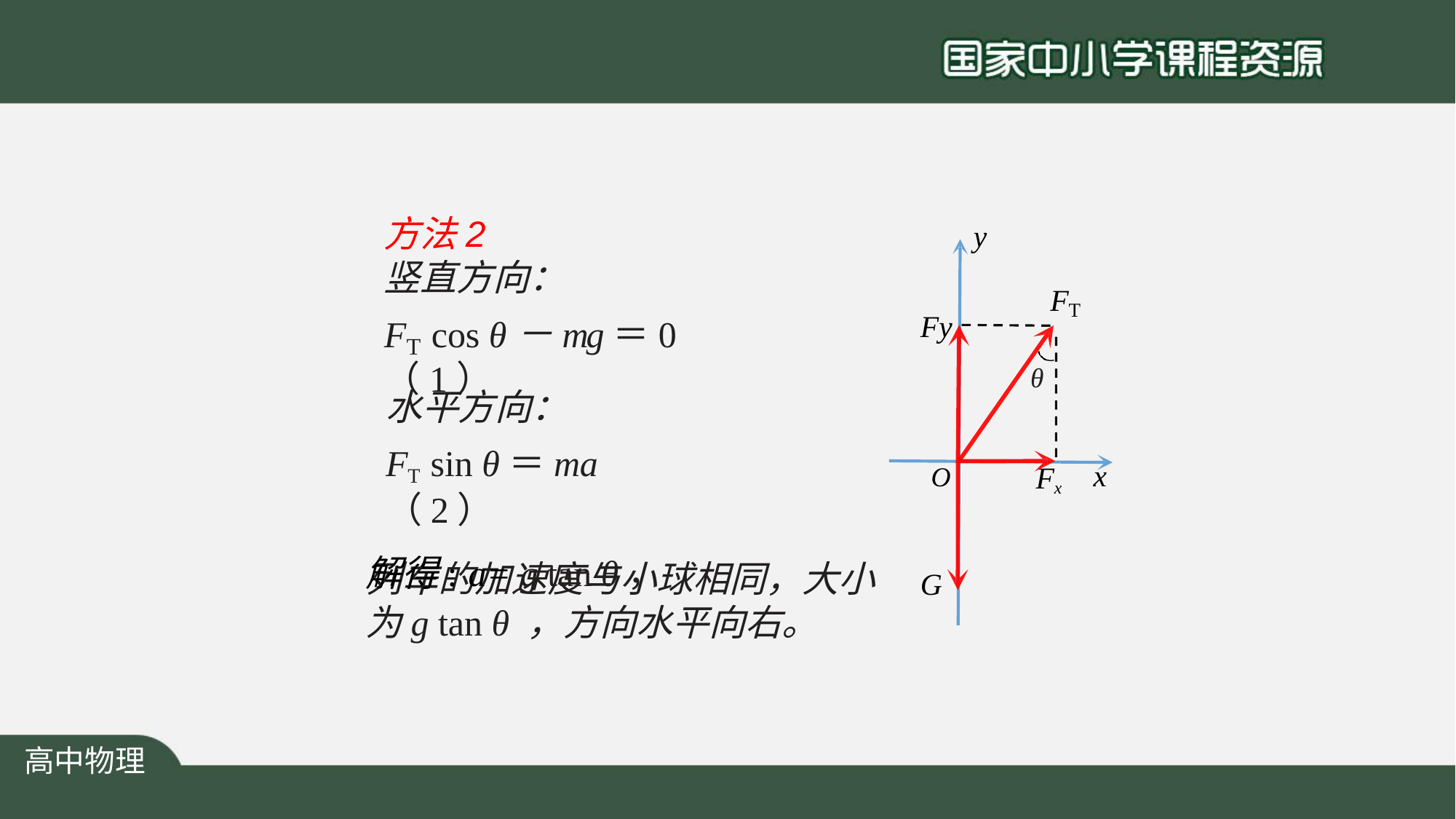

方法2
竖直方向：
y

F
T
Fy
F	cos θ－mg＝0 （1）

T

θ

水平方向：
FT  sin θ＝ma	（2）
解得:	a= g tan θ，

x
Fx
O

列车的加速度与小球相同，大小 为g tan θ ，方向水平向右。
G
高中物理